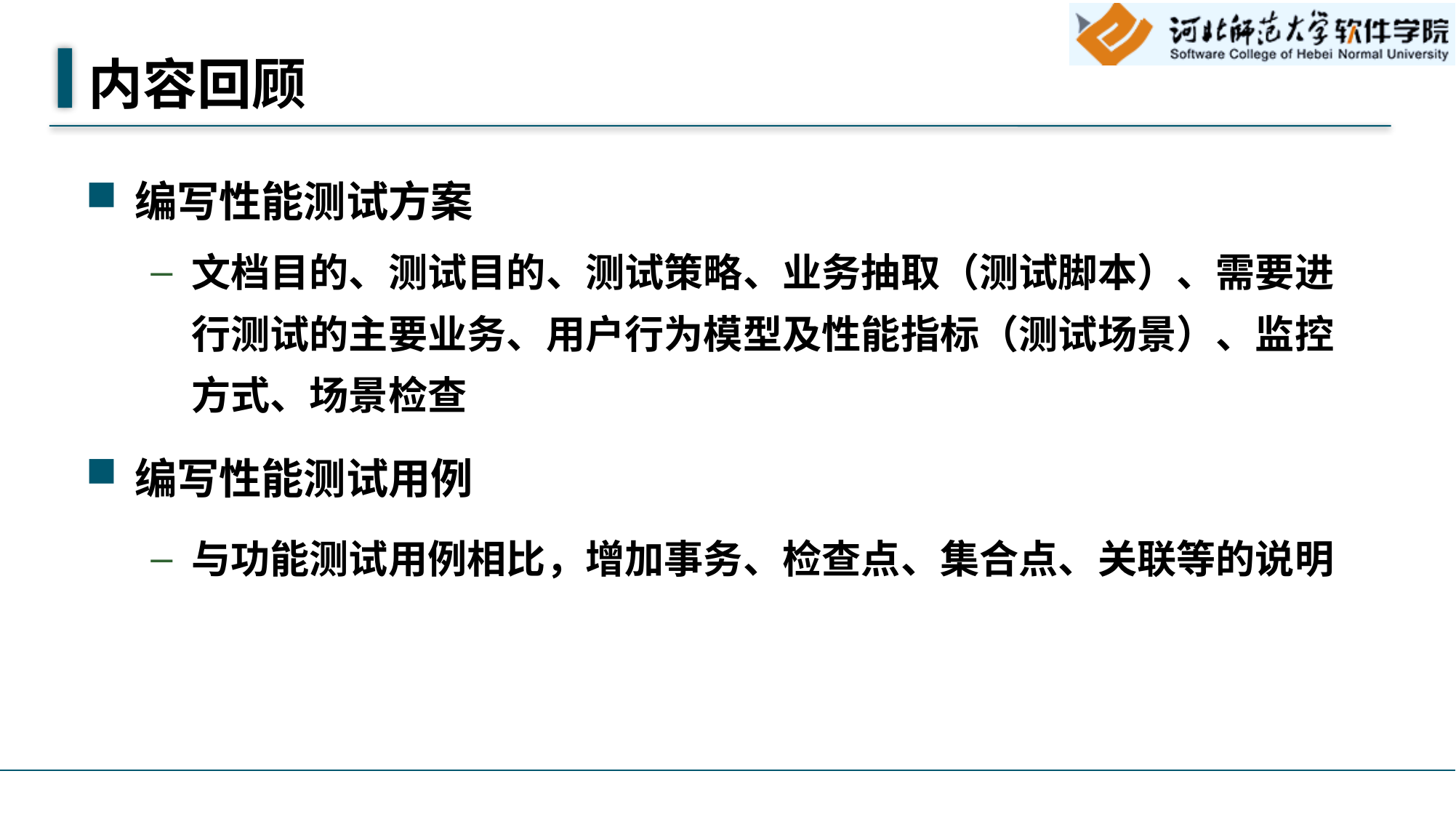

# 内容回顾
编写性能测试方案
文档目的、测试目的、测试策略、业务抽取（测试脚本）、需要进行测试的主要业务、用户行为模型及性能指标（测试场景）、监控方式、场景检查
编写性能测试用例
与功能测试用例相比，增加事务、检查点、集合点、关联等的说明